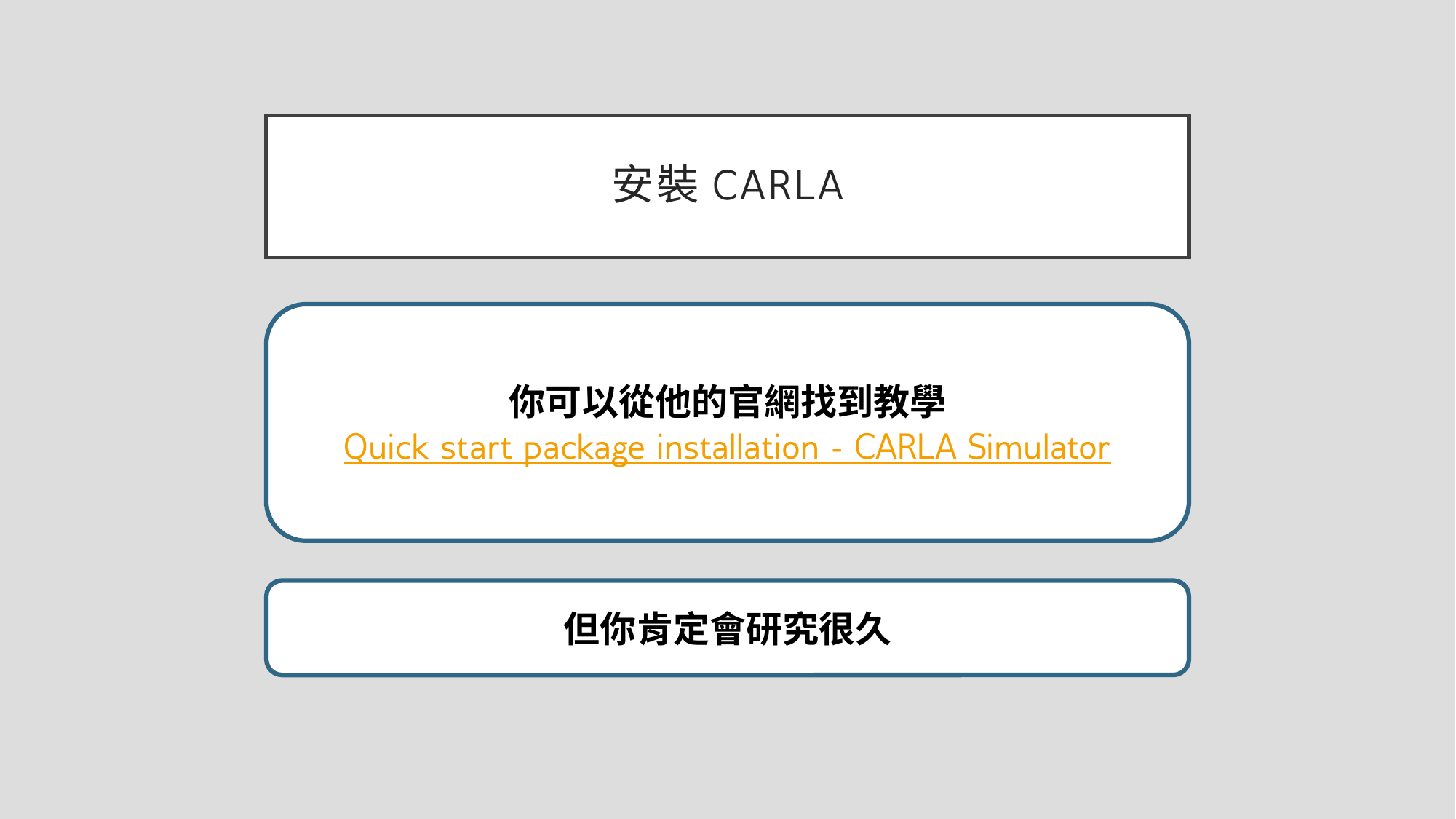

# 安裝Carla
你可以從他的官網找到教學
Quick start package installation - CARLA Simulator
但你肯定會研究很久